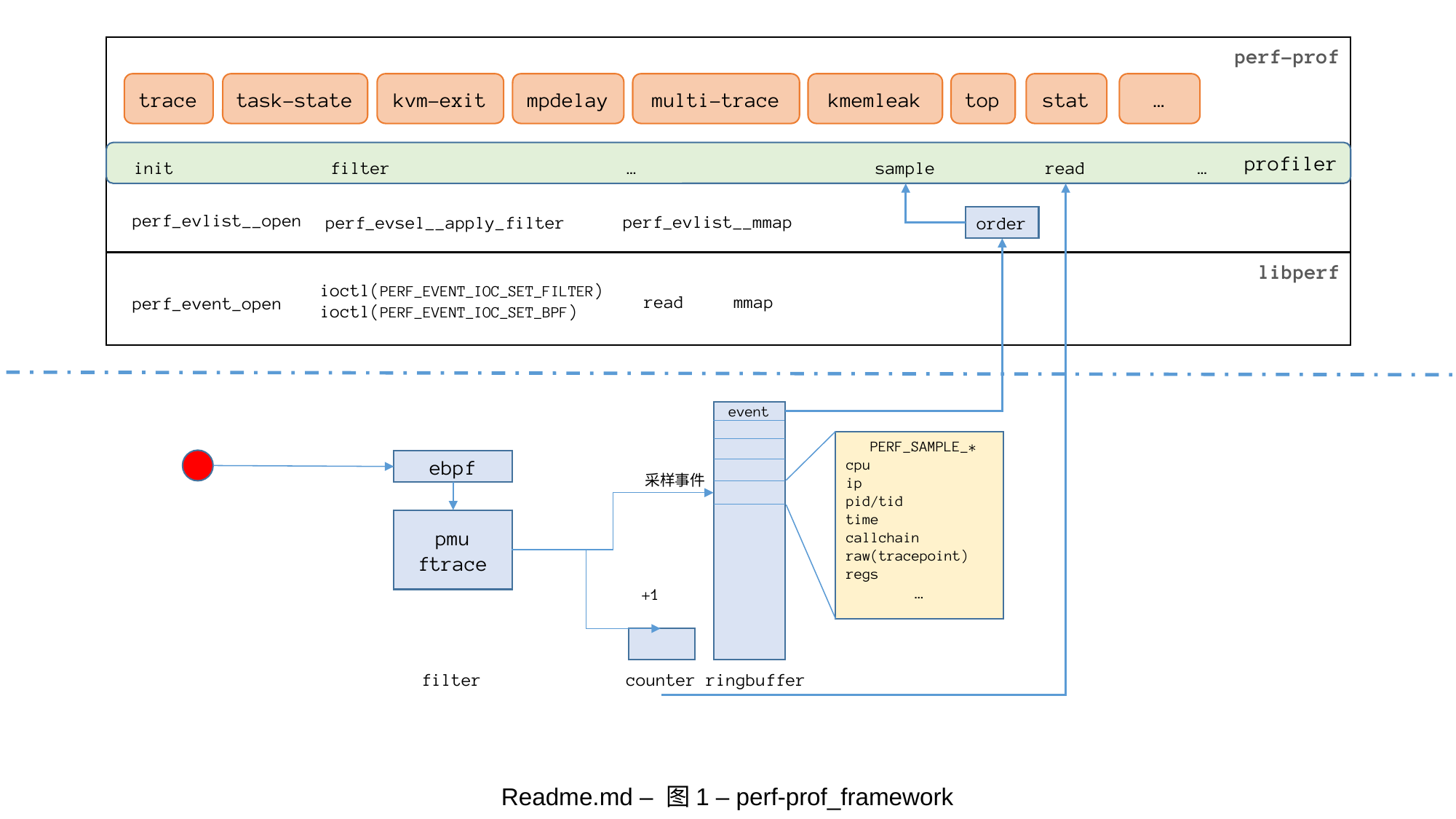

perf-prof
trace
task-state
kvm-exit
mpdelay
multi-trace
kmemleak
top
stat
…
profiler
init
filter
…
sample
read
…
perf_evlist__open
perf_evlist__mmap
perf_evsel__apply_filter
order
libperf
ioctl(PERF_EVENT_IOC_SET_FILTER)
ioctl(PERF_EVENT_IOC_SET_BPF)
read     mmap
perf_event_open
event

 PERF_SAMPLE_*
cpu
ip
pid/tid
time
callchain
raw(tracepoint)
regs
…

ebpf
采样事件
+1
pmu
ftrace

filter
ringbuffer
counter
# Readme.md – 图1 – perf-prof_framework